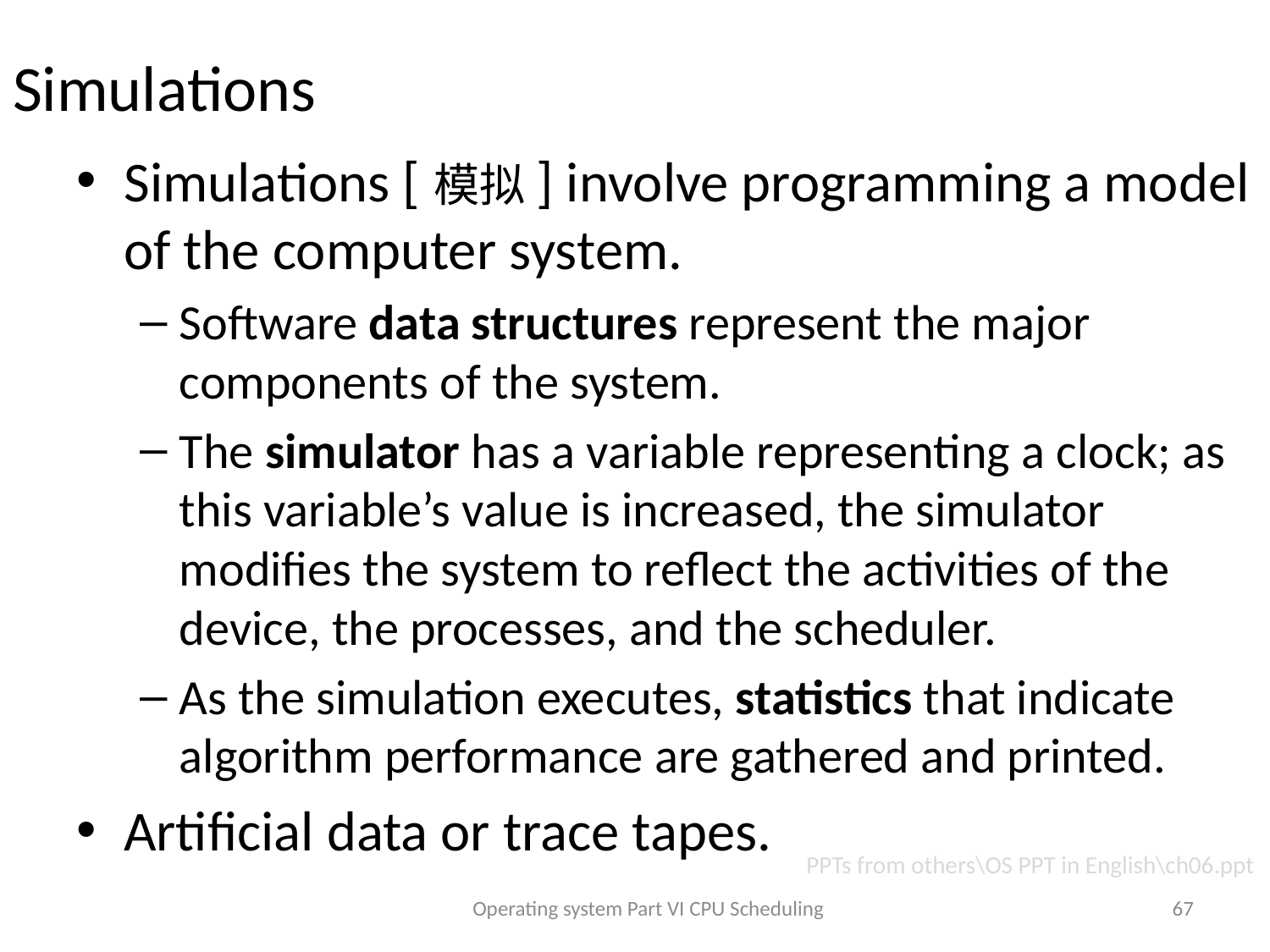

# Simulations
Simulations [模拟] involve programming a model of the computer system.
Software data structures represent the major components of the system.
The simulator has a variable representing a clock; as this variable’s value is increased, the simulator modifies the system to reflect the activities of the device, the processes, and the scheduler.
As the simulation executes, statistics that indicate algorithm performance are gathered and printed.
Artificial data or trace tapes.
PPTs from others\OS PPT in English\ch06.ppt
Operating system Part VI CPU Scheduling
67